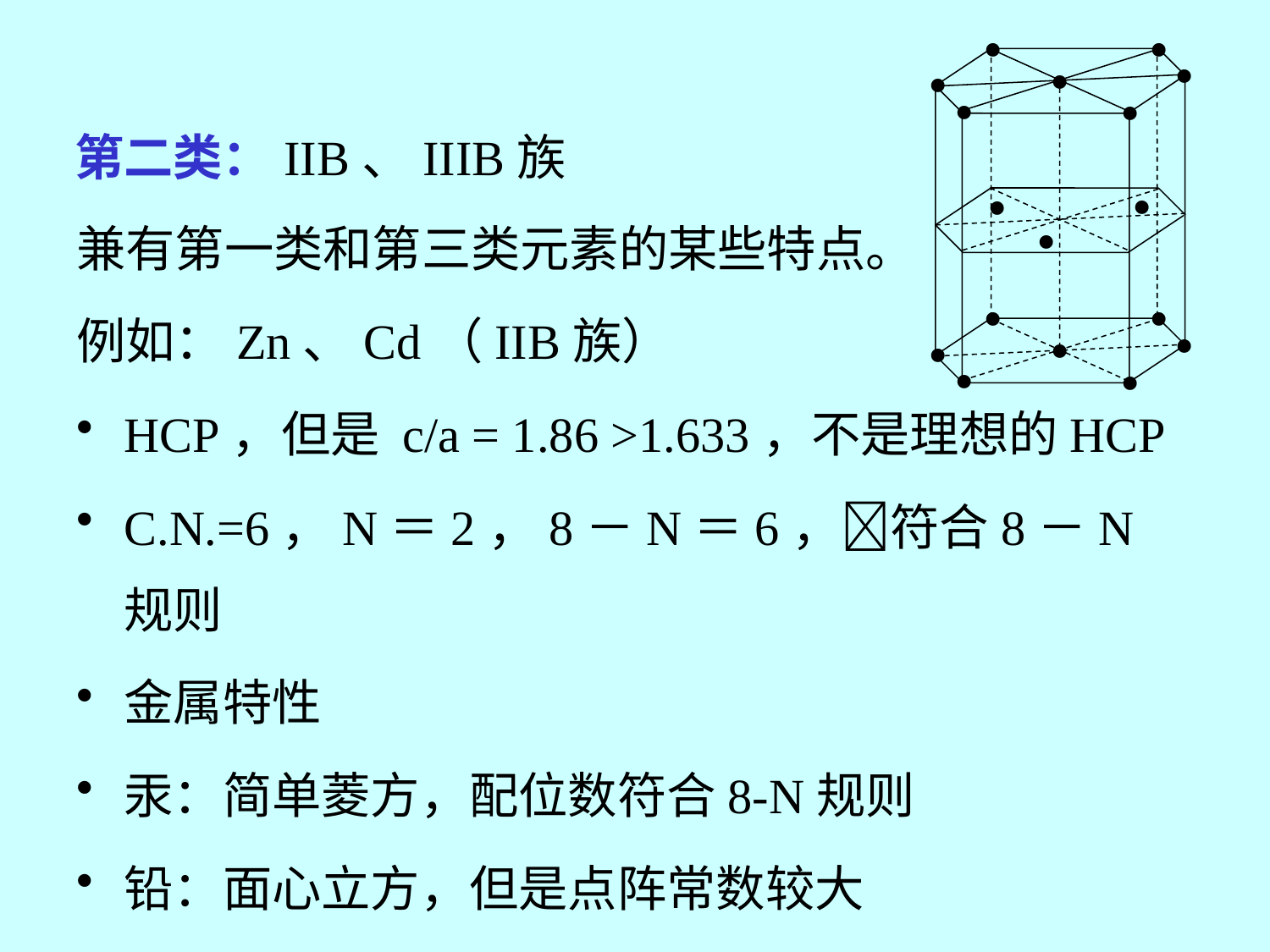

•
•
•
•
•

•
•
•
•
•
•
•
•
•
•
•
•
第二类：IIB、IIIB族
兼有第一类和第三类元素的某些特点。
例如：Zn、Cd（IIB族）
HCP，但是 c/a = 1.86 >1.633，不是理想的HCP
C.N.=6，N＝2，8－N＝6，∴符合8－N规则
金属特性
汞：简单菱方，配位数符合8-N规则
铅：面心立方，但是点阵常数较大
锡：灰锡/白锡